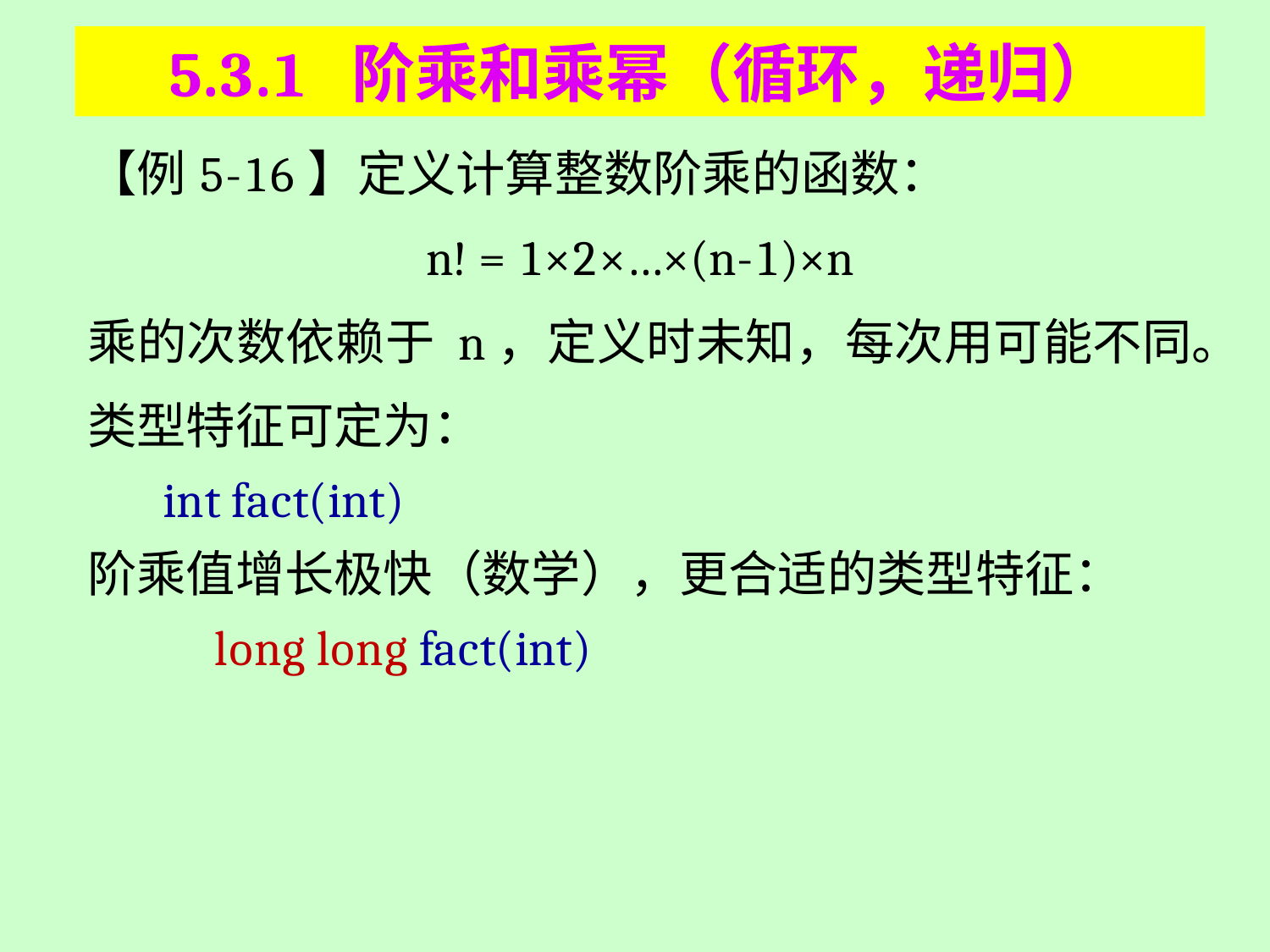

5.3.1  阶乘和乘幂（循环，递归）
【例5-16】定义计算整数阶乘的函数：
n! = 1×2×…×(n-1)×n
乘的次数依赖于 n，定义时未知，每次用可能不同。
类型特征可定为：
       int fact(int)
阶乘值增长极快（数学），更合适的类型特征：
	long long fact(int)
86